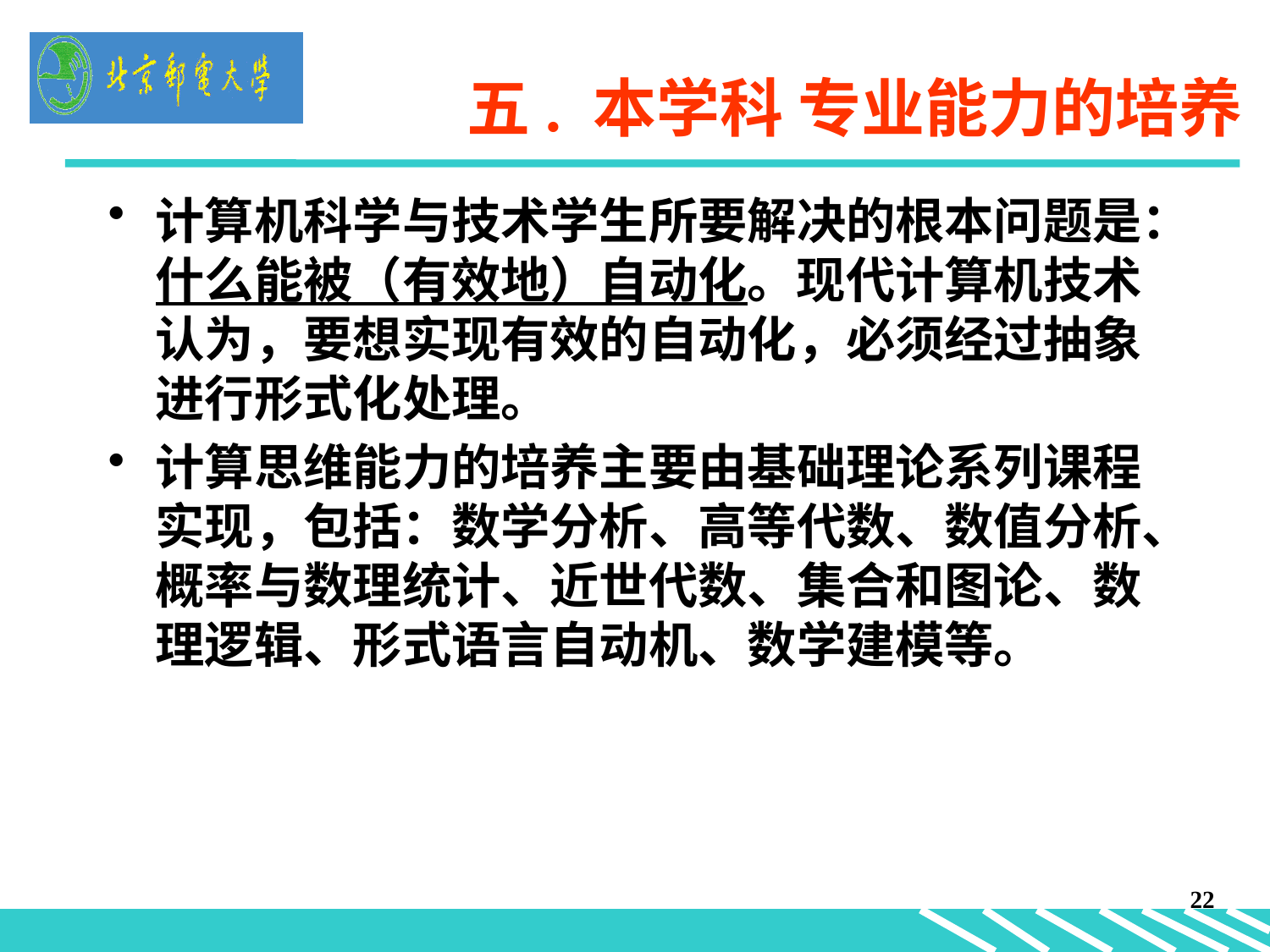

五. 本学科 专业能力的培养
计算机科学与技术学生所要解决的根本问题是：什么能被（有效地）自动化。现代计算机技术认为，要想实现有效的自动化，必须经过抽象进行形式化处理。
计算思维能力的培养主要由基础理论系列课程实现，包括：数学分析、高等代数、数值分析、概率与数理统计、近世代数、集合和图论、数理逻辑、形式语言自动机、数学建模等。
22